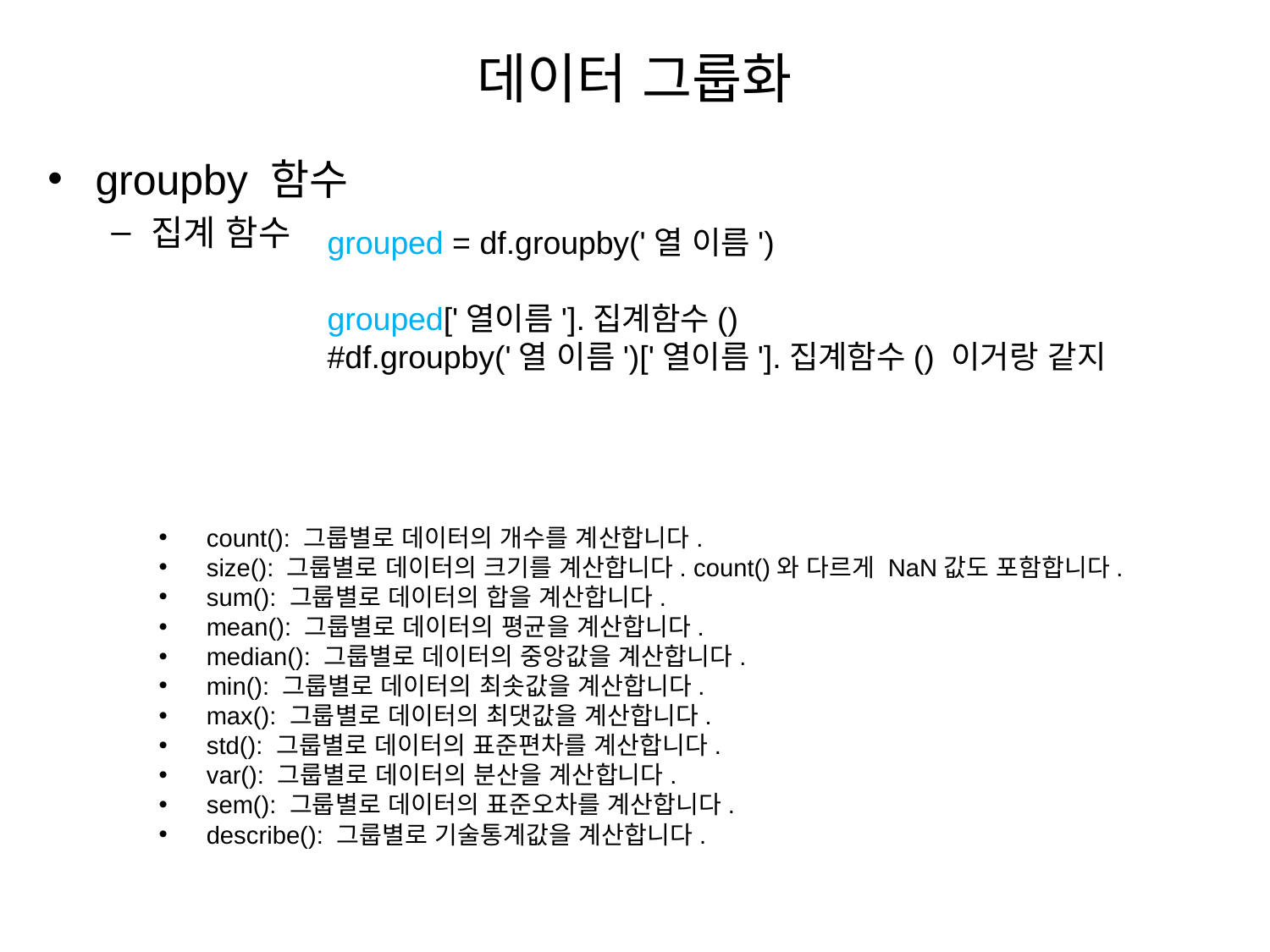

# 데이터 그룹화
groupby 함수
집계 함수

count(): 그룹별로 데이터의 개수를 계산합니다.
size(): 그룹별로 데이터의 크기를 계산합니다. count()와 다르게 NaN값도 포함합니다.
sum(): 그룹별로 데이터의 합을 계산합니다.
mean(): 그룹별로 데이터의 평균을 계산합니다.
median(): 그룹별로 데이터의 중앙값을 계산합니다.
min(): 그룹별로 데이터의 최솟값을 계산합니다.
max(): 그룹별로 데이터의 최댓값을 계산합니다.
std(): 그룹별로 데이터의 표준편차를 계산합니다.
var(): 그룹별로 데이터의 분산을 계산합니다.
sem(): 그룹별로 데이터의 표준오차를 계산합니다.
describe(): 그룹별로 기술통계값을 계산합니다.
grouped = df.groupby('열 이름')

grouped['열이름'].집계함수()
#df.groupby('열 이름')['열이름'].집계함수() 이거랑 같지